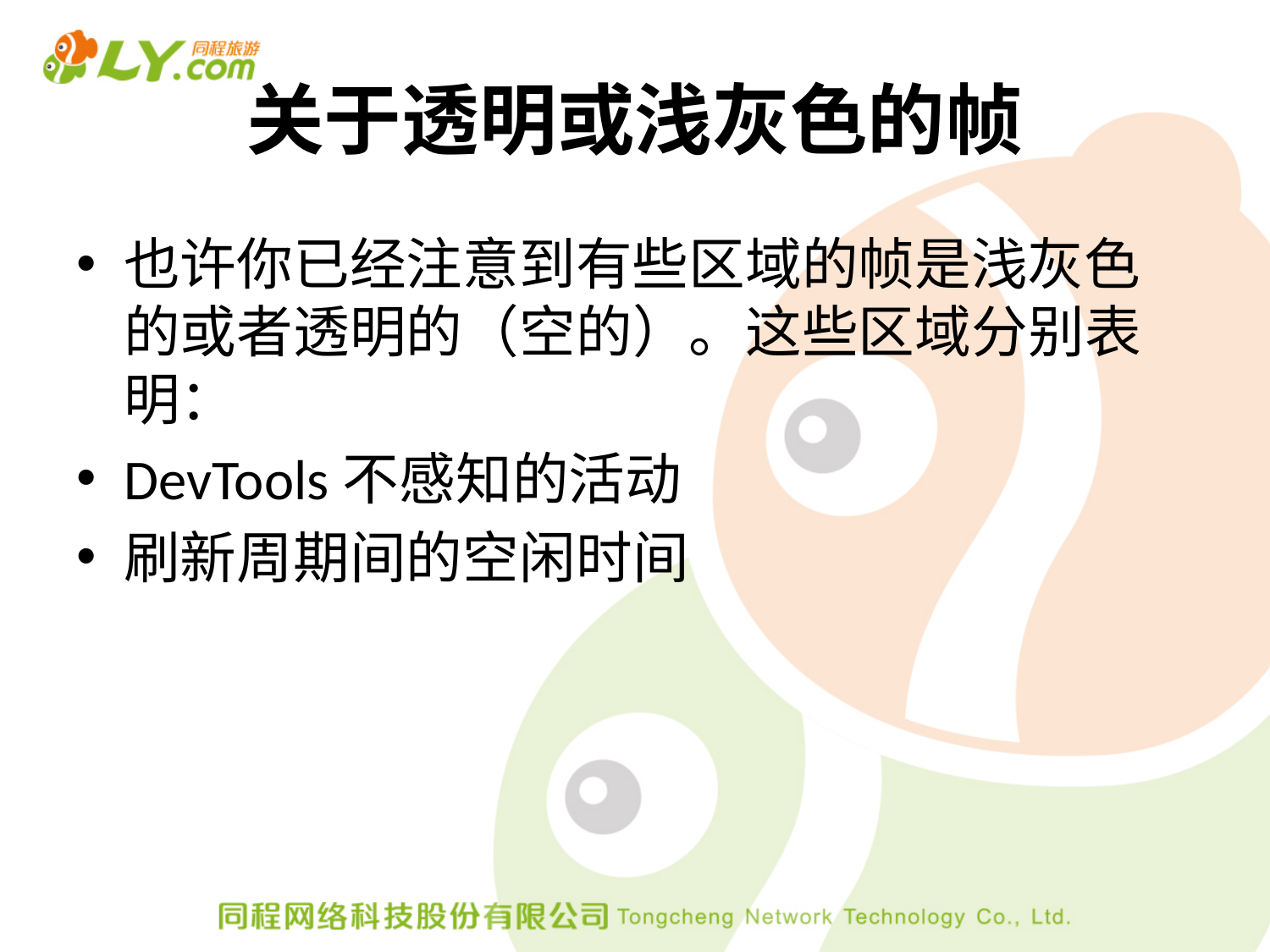

# 关于透明或浅灰色的帧
也许你已经注意到有些区域的帧是浅灰色的或者透明的（空的）。这些区域分别表明：
DevTools不感知的活动
刷新周期间的空闲时间